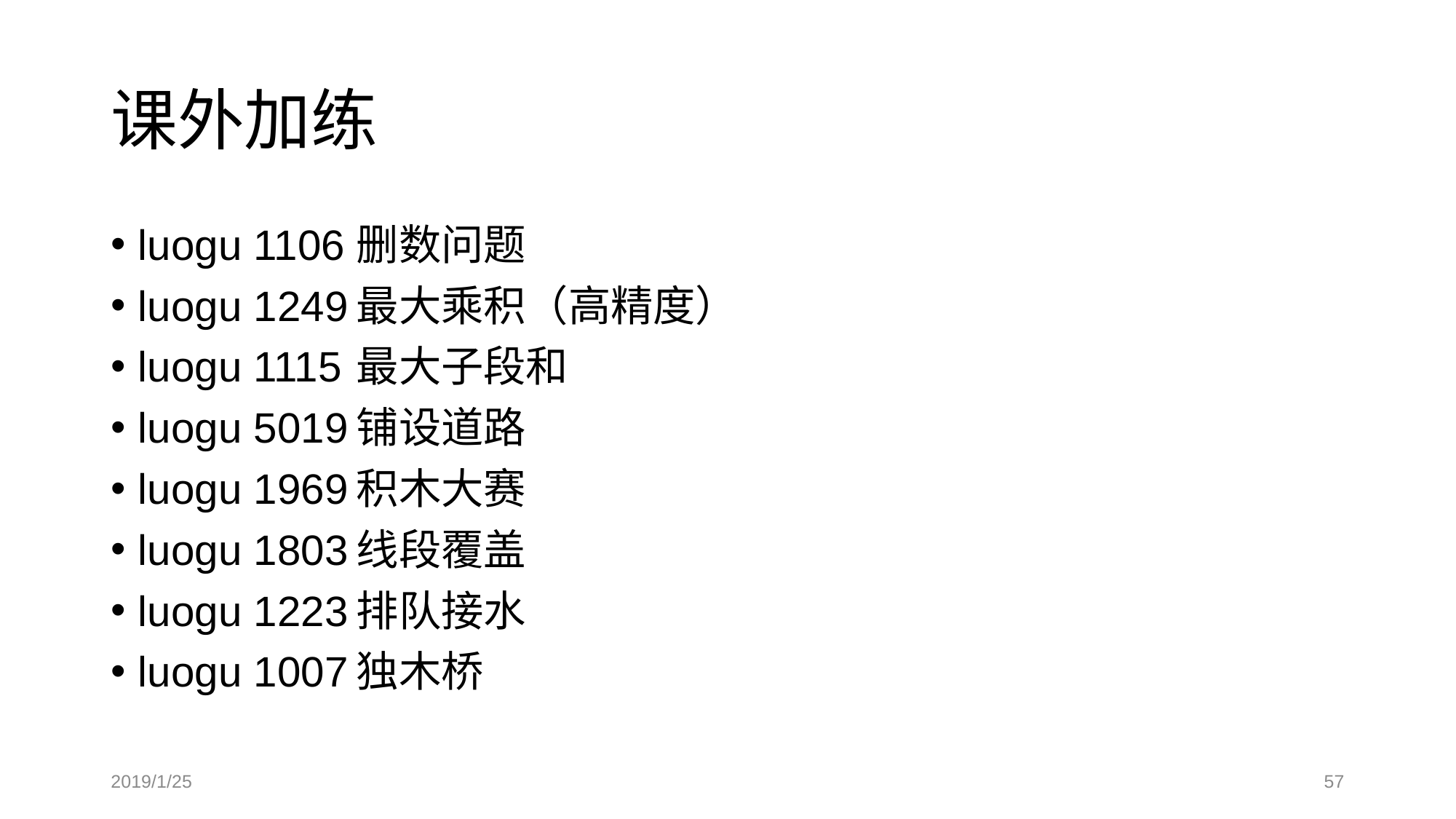

# 课外加练
luogu 1106	删数问题
luogu 1249	最大乘积（高精度）
luogu 1115	最大子段和
luogu 5019	铺设道路
luogu 1969	积木大赛
luogu 1803	线段覆盖
luogu 1223	排队接水
luogu 1007	独木桥
2019/1/25
57